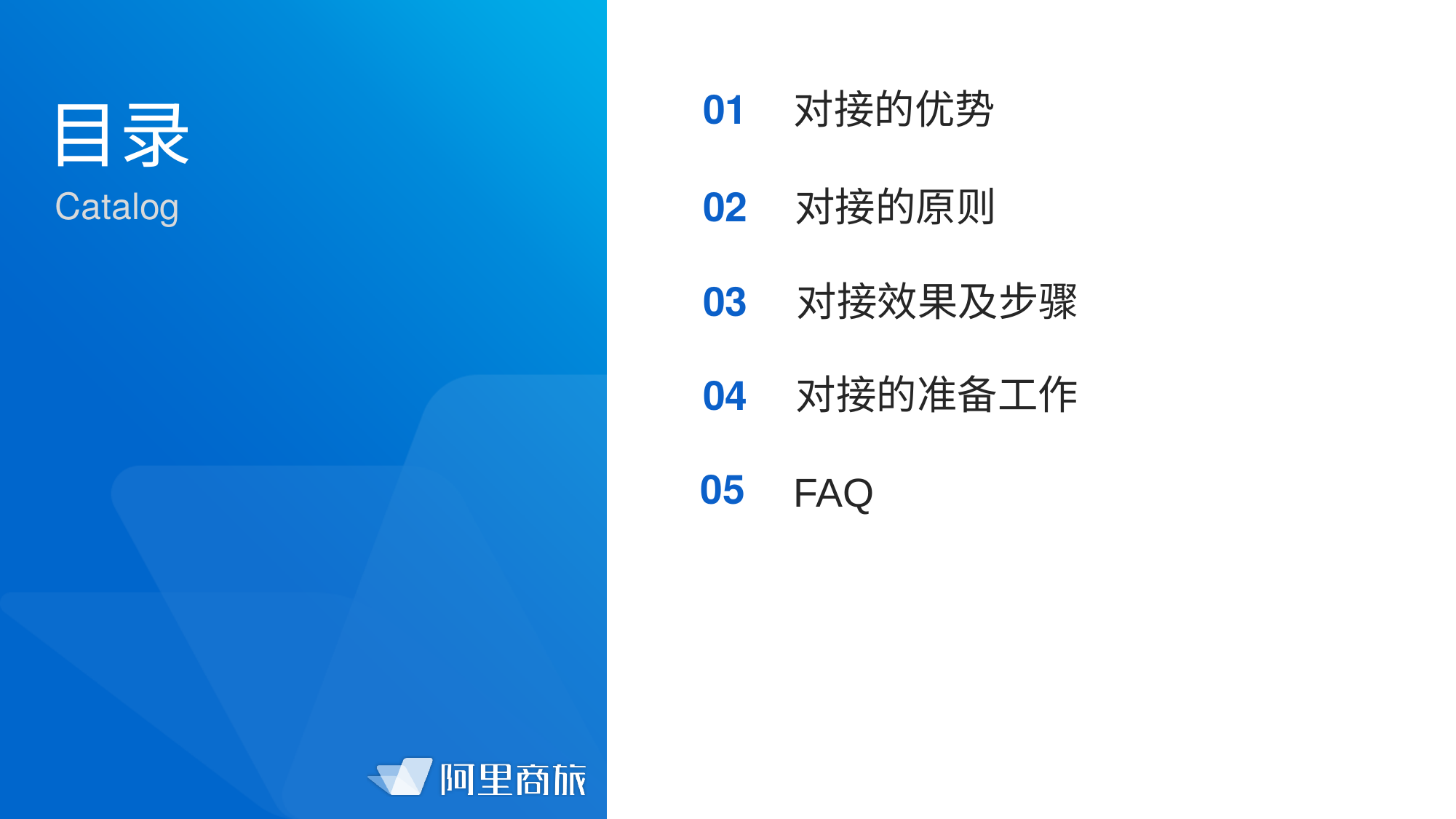

01
对接的优势
02
对接的原则
03
对接效果及步骤
对接的准备工作
04
05
FAQ